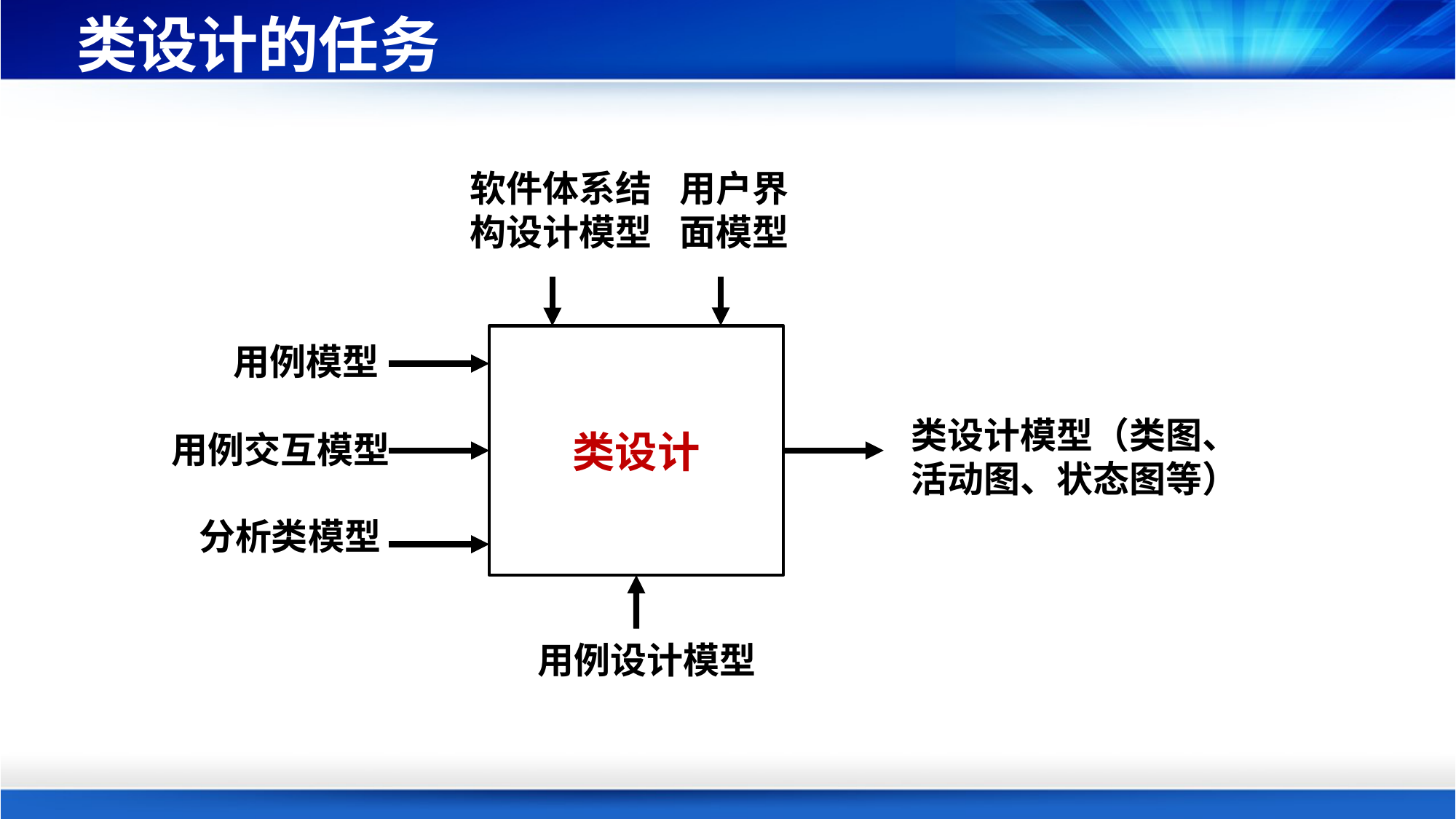

# 类设计的任务

软件体系结
构设计模型
用户界
面模型
类设计
用例模型
类设计模型（类图、
活动图、状态图等）
用例交互模型
分析类模型
用例设计模型